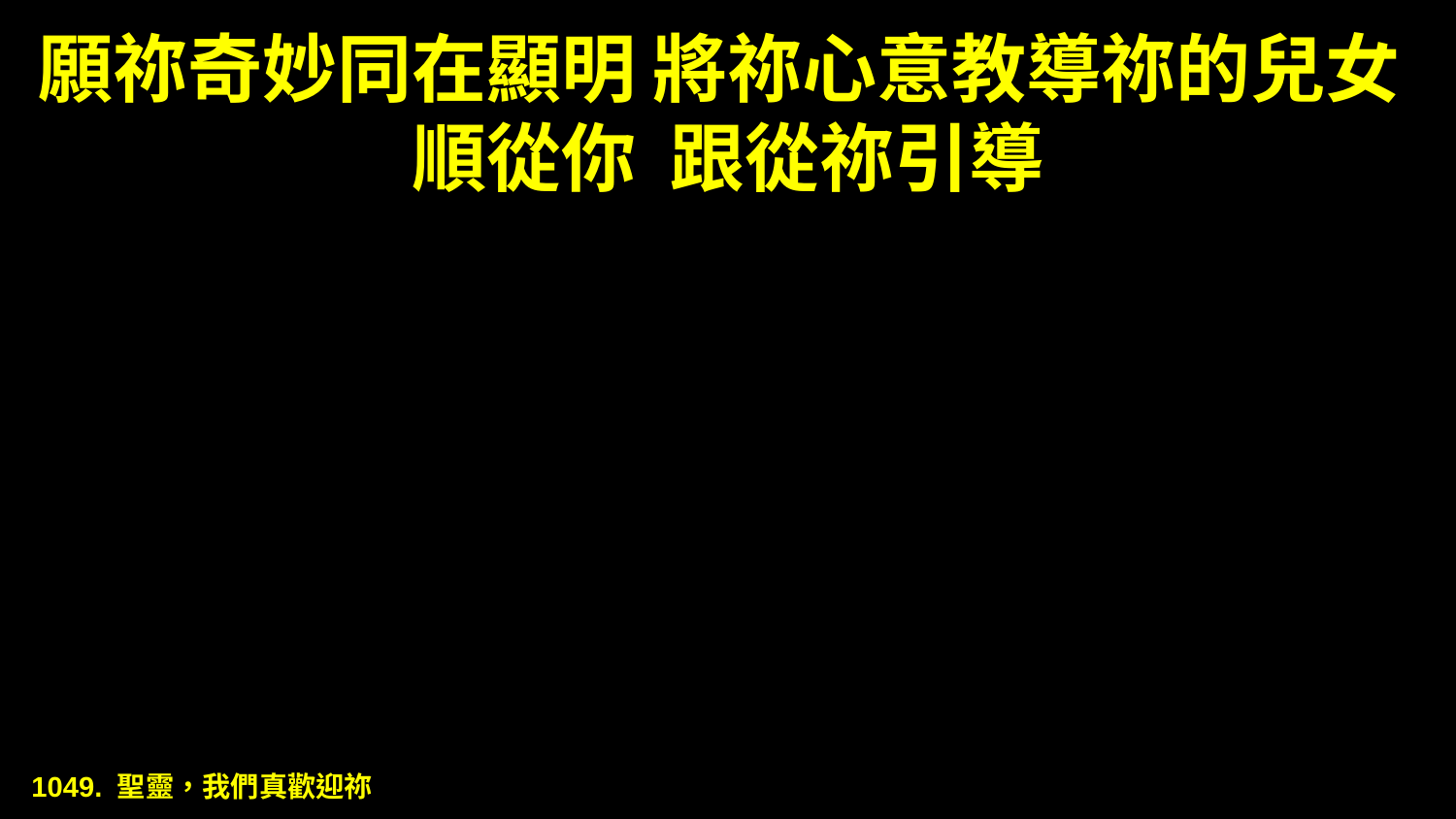

# 願祢奇妙同在顯明 將祢心意教導祢的兒女 順從你  跟從祢引導
1049. 聖靈，我們真歡迎祢